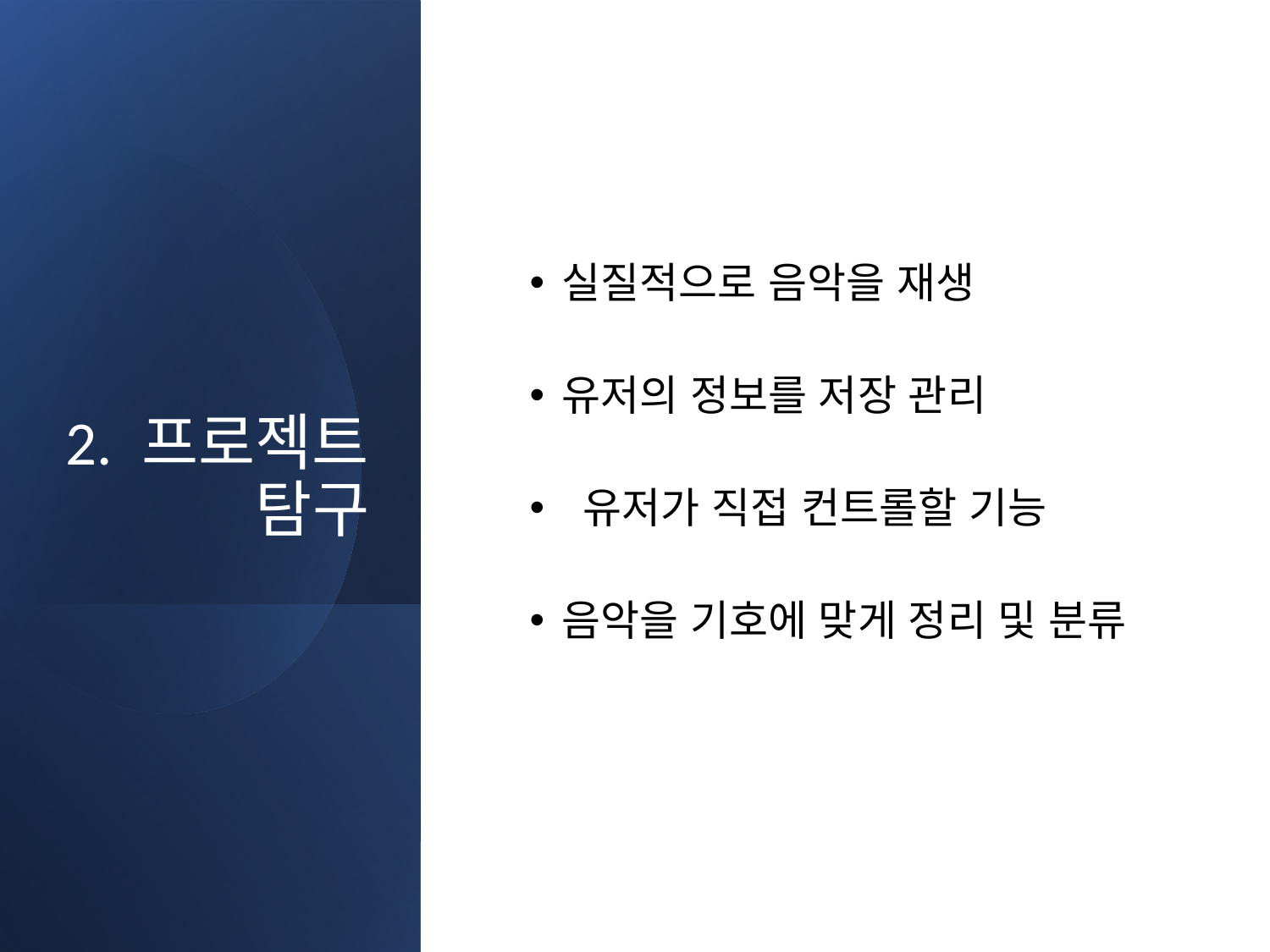

2. 프로젝트 탐구
실질적으로 음악을 재생

유저의 정보를 저장 관리

 유저가 직접 컨트롤할 기능

음악을 기호에 맞게 정리 및 분류